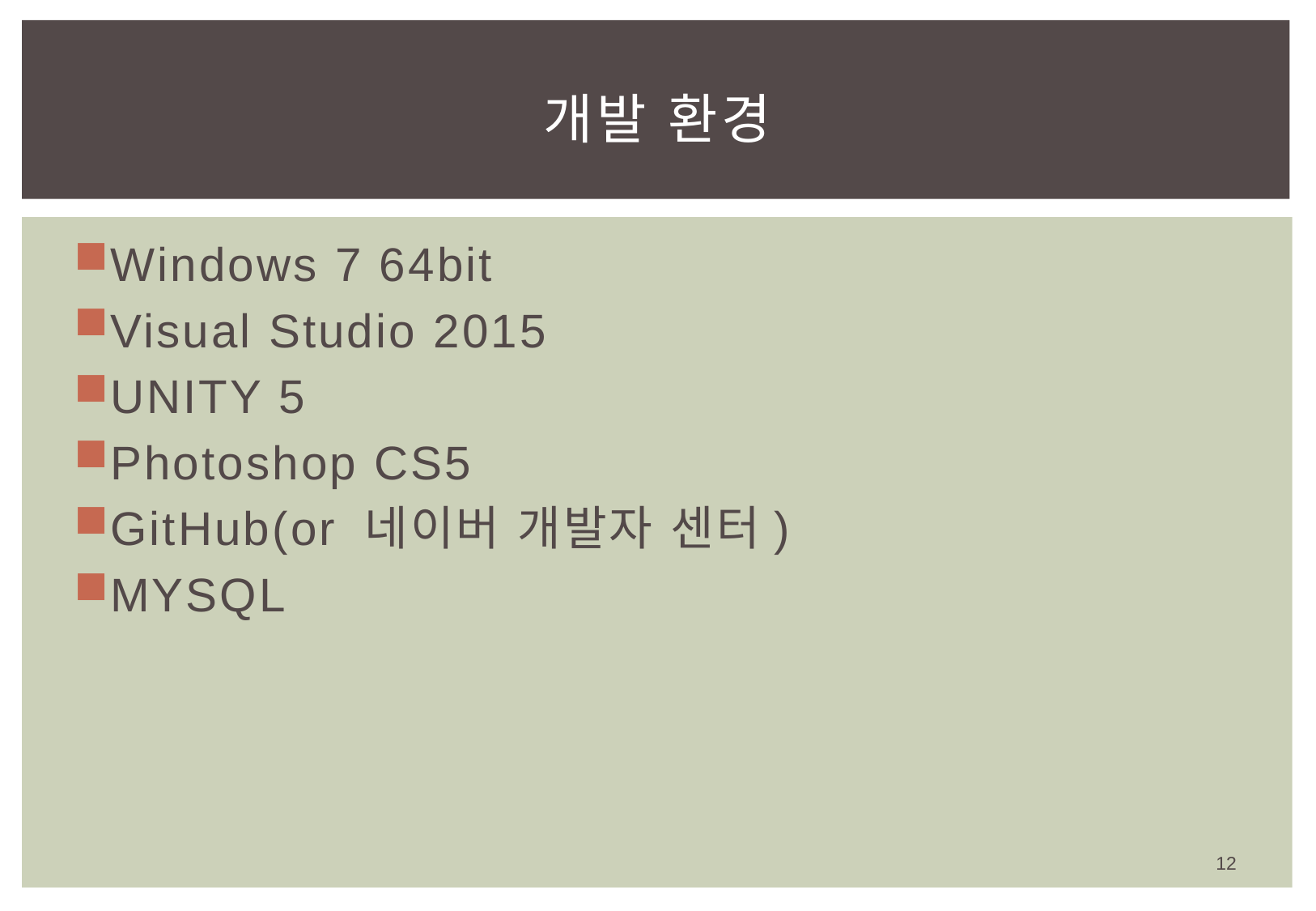

# 개발 환경
Windows 7 64bit
Visual Studio 2015
UNITY 5
Photoshop CS5
GitHub(or 네이버 개발자 센터)
MYSQL
12